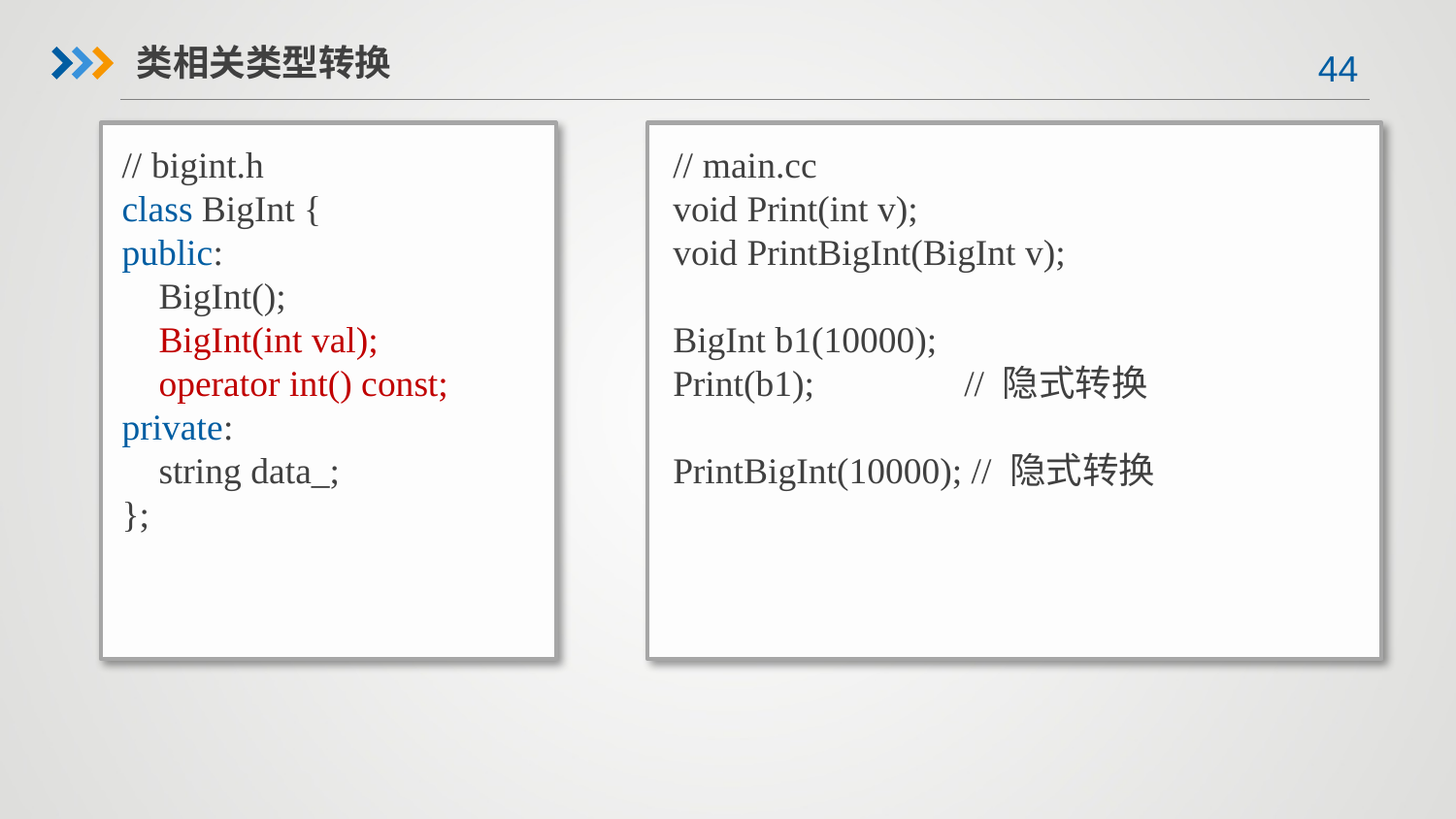

类相关类型转换

// bigint.h
class BigInt {
public:
    BigInt();
    BigInt(int val);
    operator int() const;
private:
    string data_;
};

// main.cc
void Print(int v);
void PrintBigInt(BigInt v);

BigInt b1(10000);
Print(b1);		// 隐式转换

PrintBigInt(10000); // 隐式转换